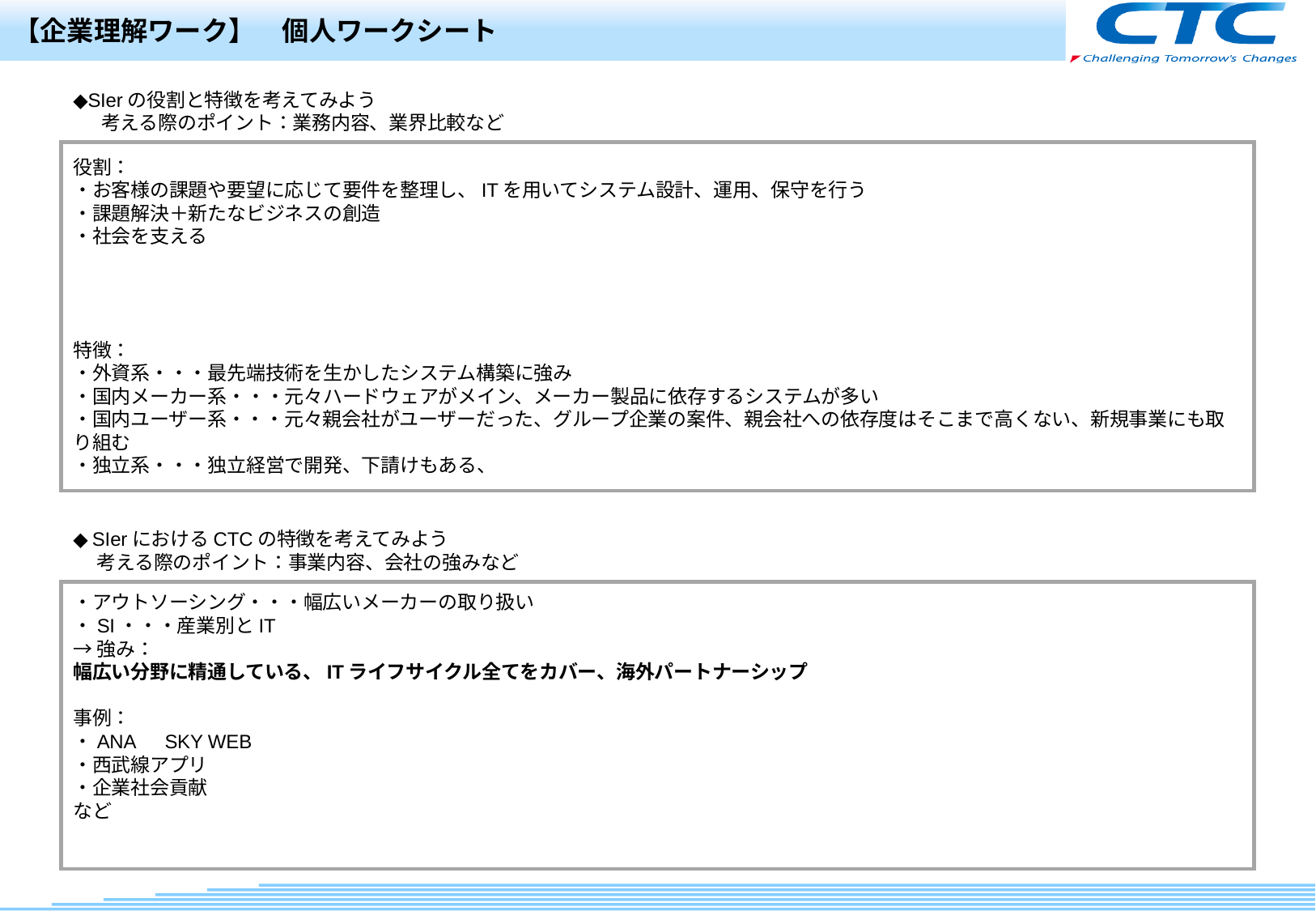

【企業理解ワーク】　個人ワークシート
◆SIerの役割と特徴を考えてみよう
 　考える際のポイント：業務内容、業界比較など

役割：
・お客様の課題や要望に応じて要件を整理し、ITを用いてシステム設計、運用、保守を行う
・課題解決＋新たなビジネスの創造
・社会を支える

特徴：
・外資系・・・最先端技術を生かしたシステム構築に強み
・国内メーカー系・・・元々ハードウェアがメイン、メーカー製品に依存するシステムが多い
・国内ユーザー系・・・元々親会社がユーザーだった、グループ企業の案件、親会社への依存度はそこまで高くない、新規事業にも取り組む
・独立系・・・独立経営で開発、下請けもある、

◆ SIerにおけるCTCの特徴を考えてみよう
　 考える際のポイント：事業内容、会社の強みなど

・アウトソーシング・・・幅広いメーカーの取り扱い
・SI・・・産業別とIT
→強み：
幅広い分野に精通している、ITライフサイクル全てをカバー、海外パートナーシップ

事例：
・ANA　SKY WEB
・西武線アプリ
・企業社会貢献
など